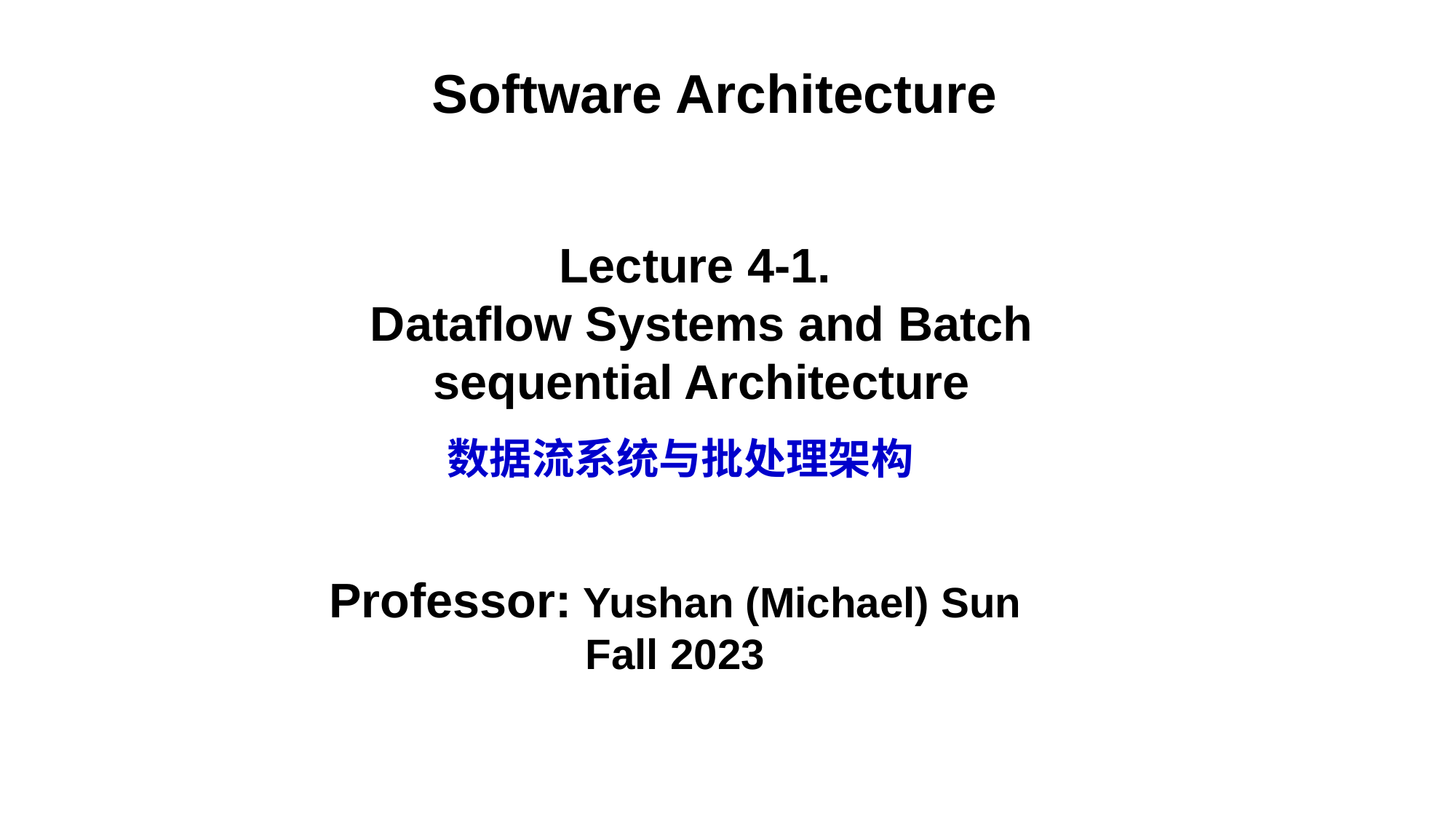

Software Architecture
Lecture 4-1.
Dataflow Systems and Batch sequential Architecture
数据流系统与批处理架构
Professor: Yushan (Michael) Sun
Fall 2023